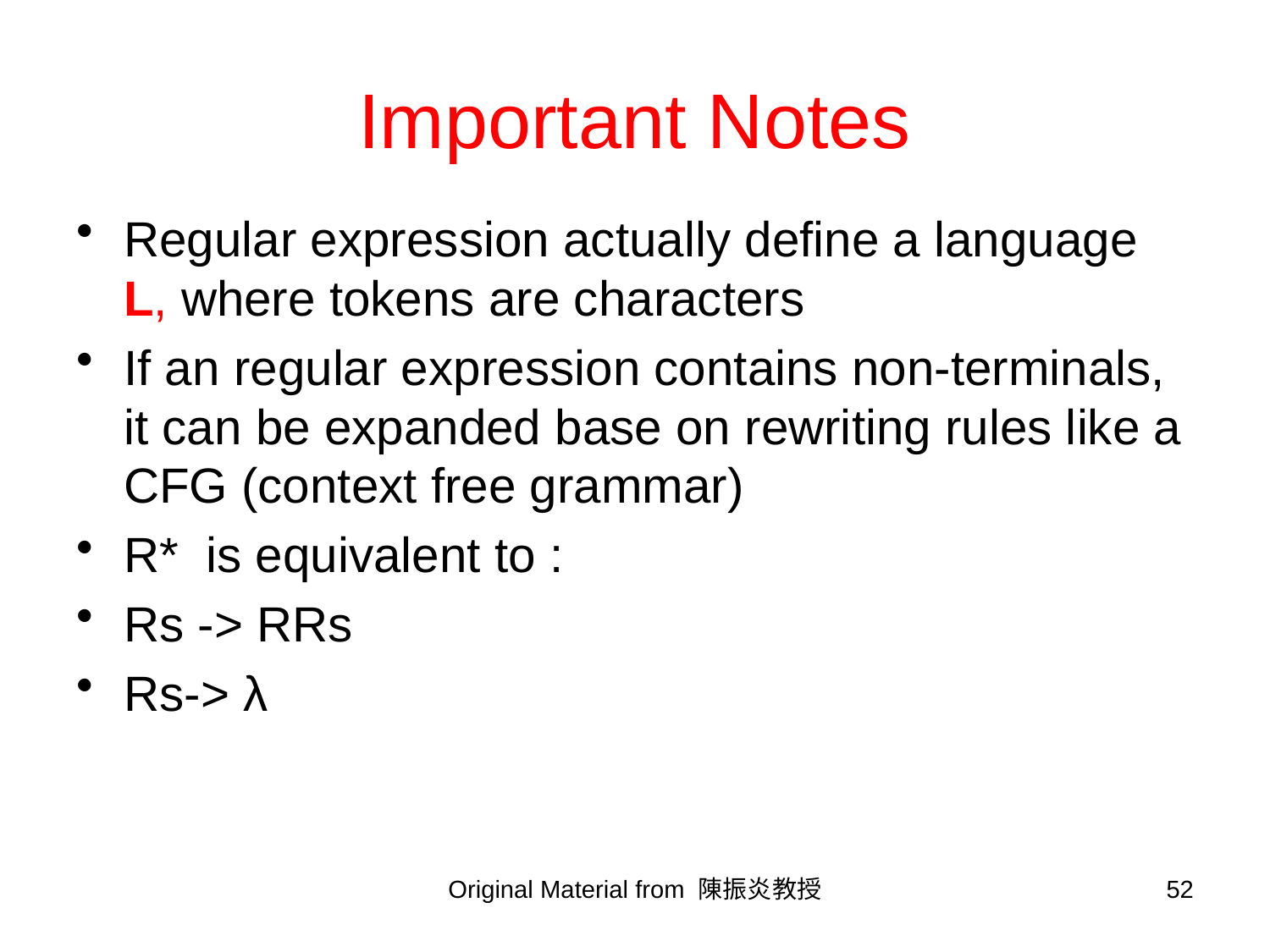

# Important Notes
Regular expression actually define a language L, where tokens are characters
If an regular expression contains non-terminals, it can be expanded base on rewriting rules like a CFG (context free grammar)
R*  is equivalent to :
Rs -> RRs
Rs-> λ

Original Material from 陳振炎教授
52